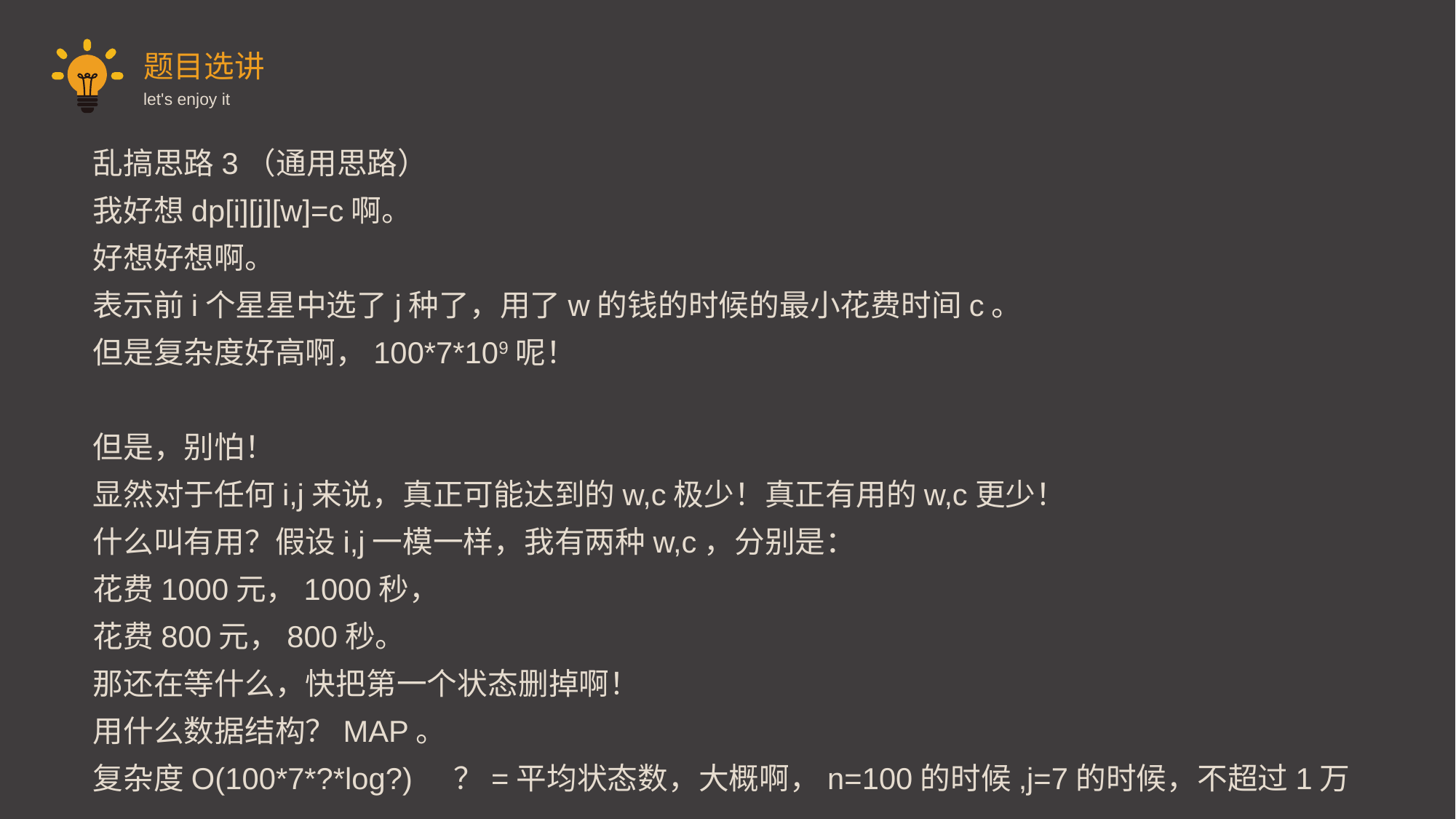

题目选讲
let's enjoy it
乱搞思路3（通用思路）
我好想dp[i][j][w]=c啊。
好想好想啊。
表示前i个星星中选了j种了，用了w的钱的时候的最小花费时间c。
但是复杂度好高啊，100*7*109呢！

但是，别怕！
显然对于任何i,j来说，真正可能达到的w,c极少！真正有用的w,c更少！
什么叫有用？假设i,j一模一样，我有两种w,c，分别是：
花费1000元，1000秒，
花费800元，800秒。
那还在等什么，快把第一个状态删掉啊！
用什么数据结构？MAP。
复杂度O(100*7*?*log?)    ？=平均状态数，大概啊，n=100的时候,j=7的时候，不超过1万